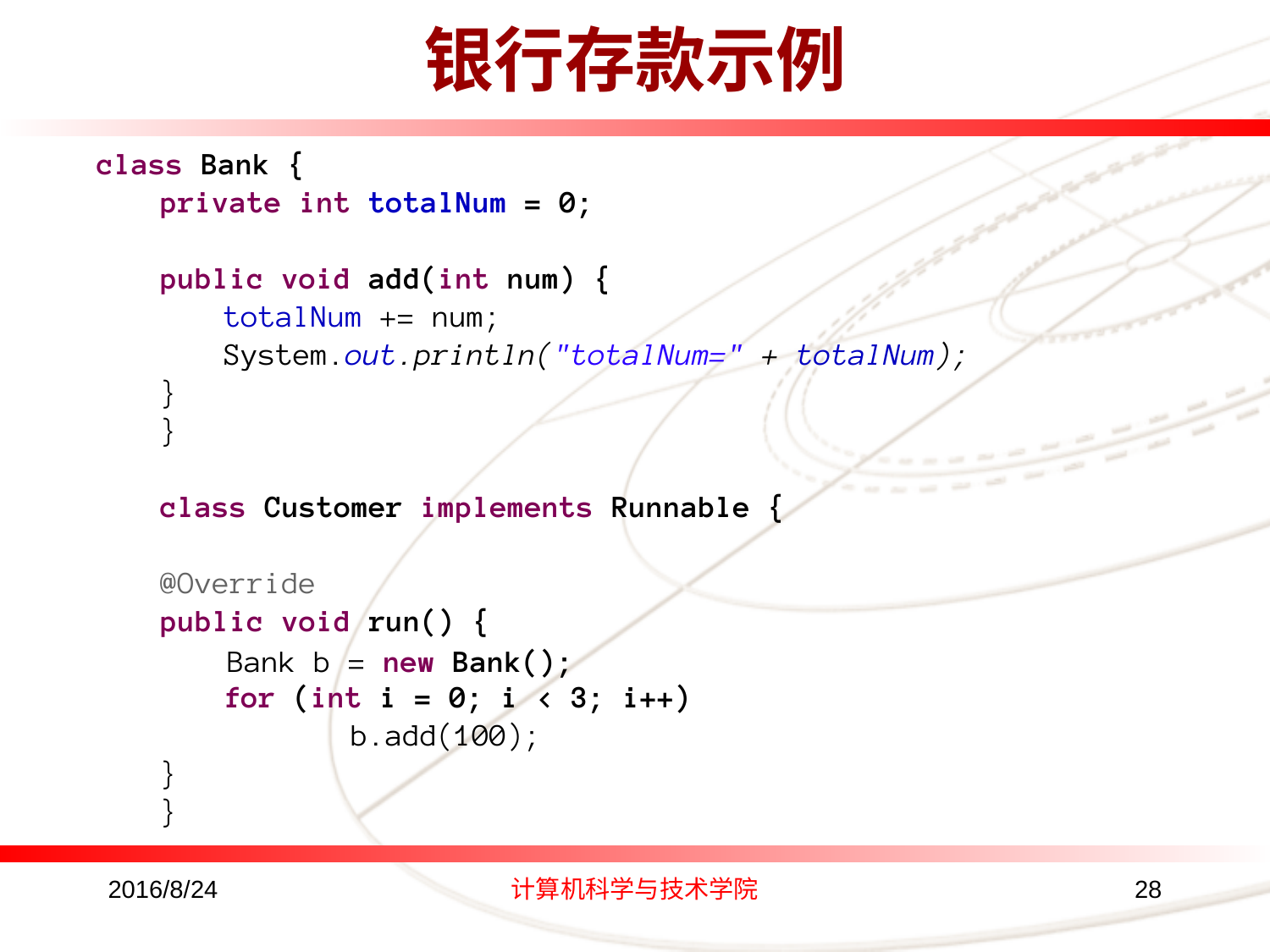

# 银行存款示例
class Bank {
private int totalNum = 0;

public void add(int num) {
totalNum += num;
System.out.println("totalNum=" + totalNum);
}
}

class Customer implements Runnable {

@Override
public void run() {

for (int i = 0; i < 3; i++)
	b.add(100);
}
}
Bank b = new Bank();
2016/8/24
计算机科学与技术学院
28